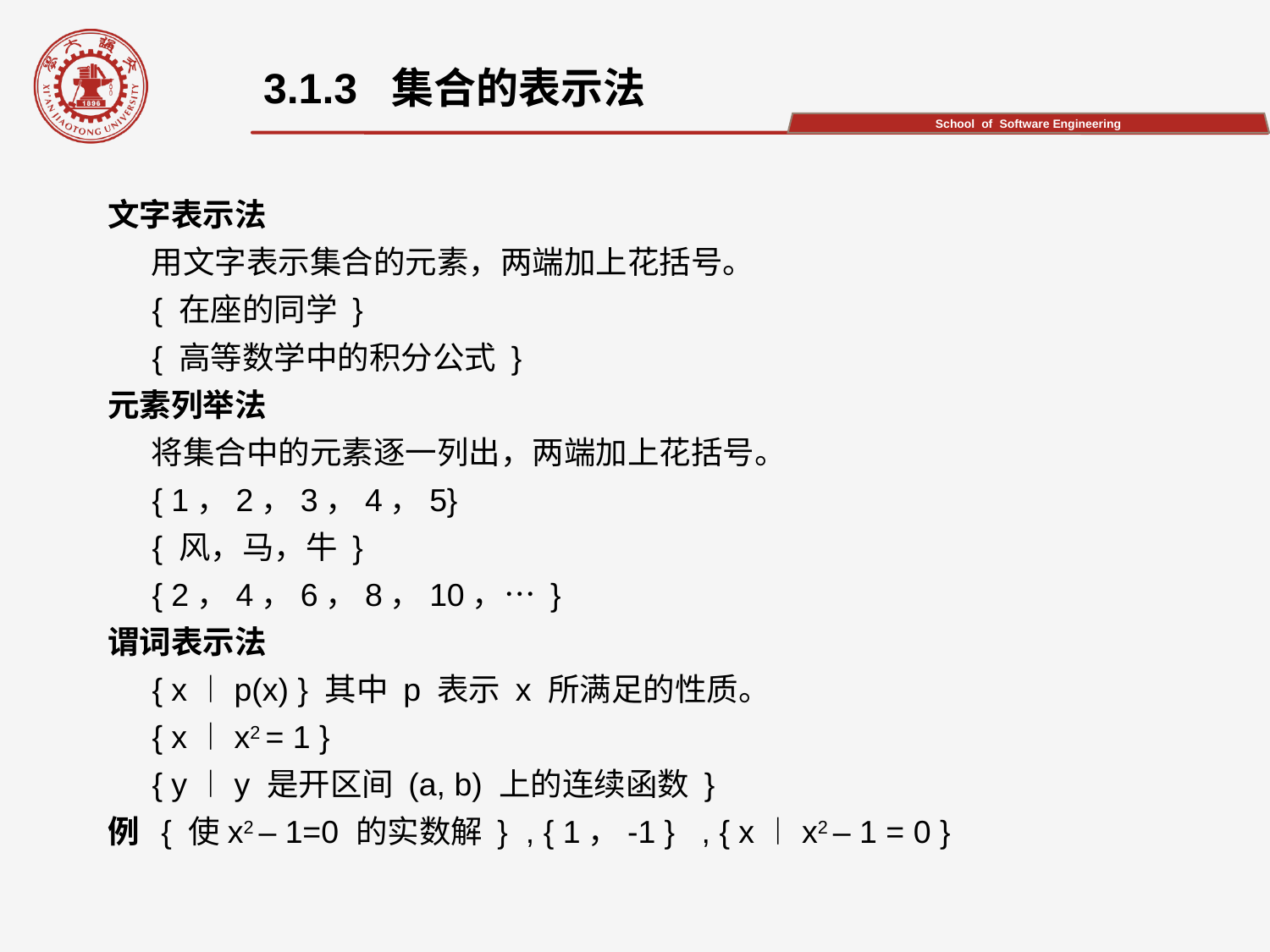

3.1.3  集合的表示法

文字表示法
     用文字表示集合的元素，两端加上花括号。
     { 在座的同学 }
     { 高等数学中的积分公式 }
元素列举法
     将集合中的元素逐一列出，两端加上花括号。
     { 1，2，3，4，5}
     { 风，马，牛 }
     { 2，4，6，8，10，… }
谓词表示法
     { x︱p(x) } 其中 p 表示 x 所满足的性质。
     { x︱x2 = 1 }
     { y︱y 是开区间 (a, b) 上的连续函数 }
例  { 使x2 – 1=0 的实数解 }  , { 1，-1 }   , { x︱x2 – 1 = 0 }